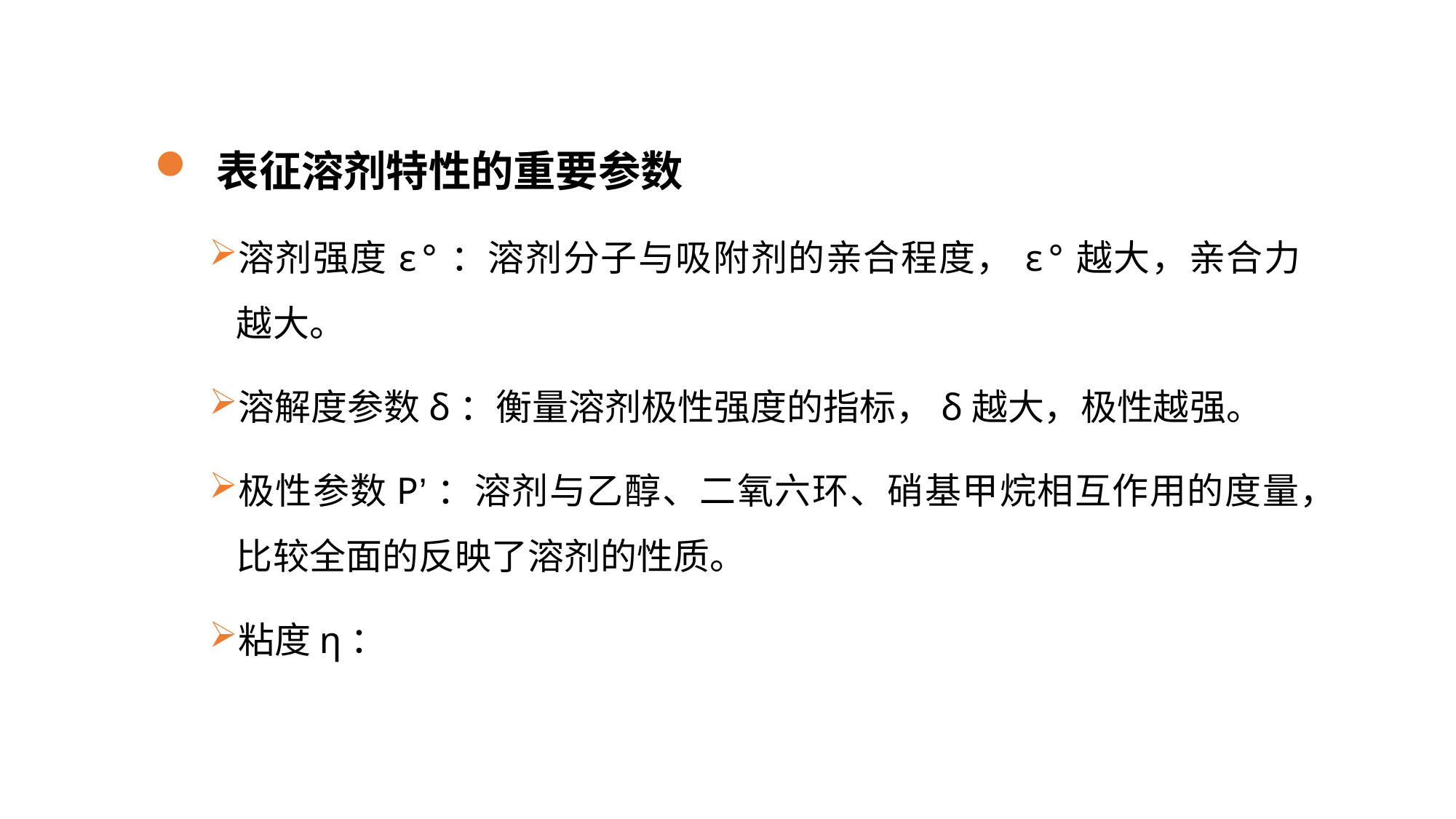

表征溶剂特性的重要参数
溶剂强度ε°：溶剂分子与吸附剂的亲合程度，ε°越大，亲合力越大。
溶解度参数δ：衡量溶剂极性强度的指标，δ越大，极性越强。
极性参数P’：溶剂与乙醇、二氧六环、硝基甲烷相互作用的度量，比较全面的反映了溶剂的性质。
粘度η：